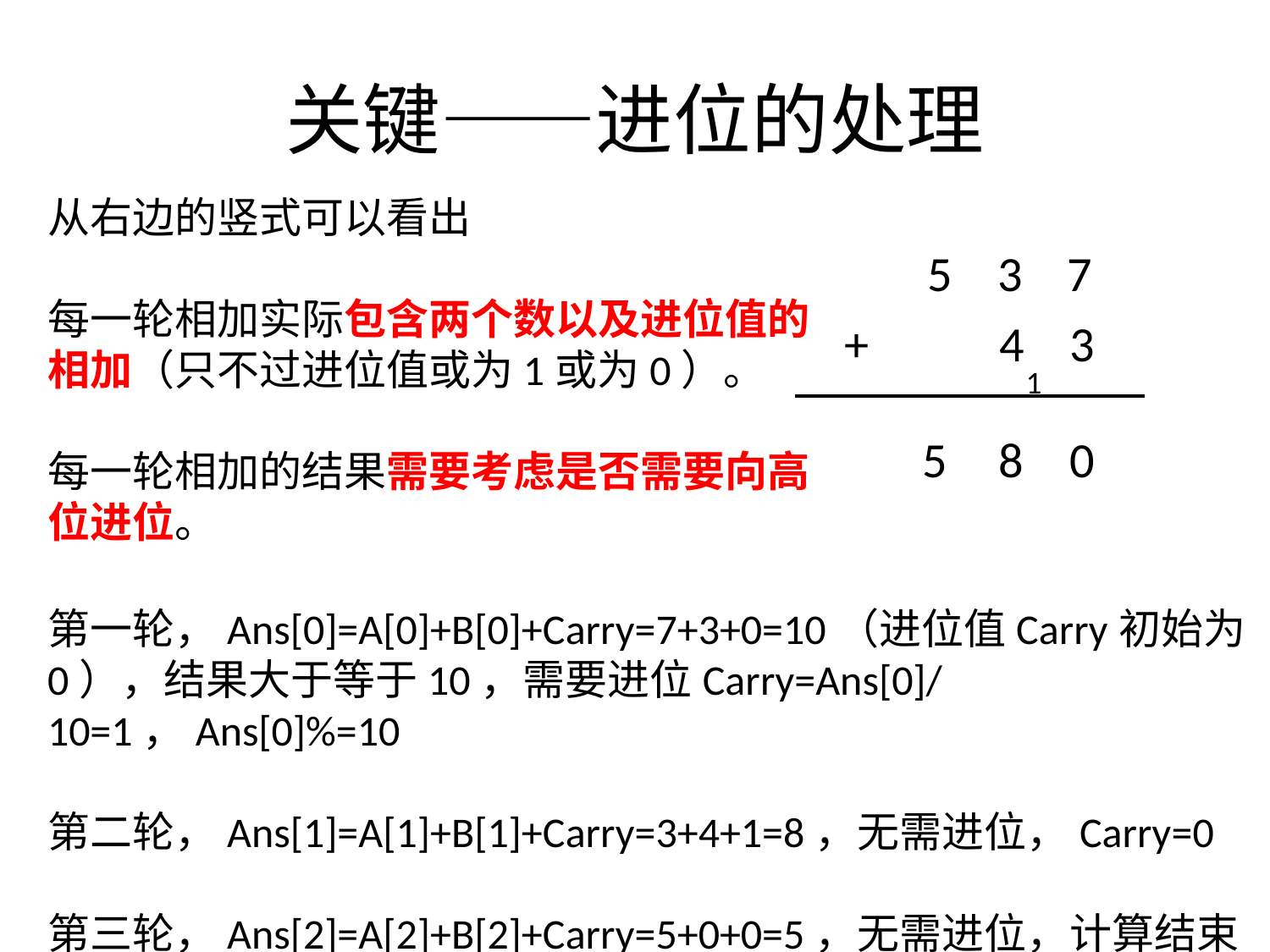

# 关键——进位的处理
从右边的竖式可以看出

每一轮相加实际包含两个数以及进位值的相加（只不过进位值或为1或为0）。

每一轮相加的结果需要考虑是否需要向高位进位。

5
3
7
+
4
3
1
5
8
0
第一轮，Ans[0]=A[0]+B[0]+Carry=7+3+0=10（进位值Carry初始为0），结果大于等于10，需要进位Carry=Ans[0]/10=1，Ans[0]%=10

第二轮，Ans[1]=A[1]+B[1]+Carry=3+4+1=8，无需进位，Carry=0

第三轮，Ans[2]=A[2]+B[2]+Carry=5+0+0=5，无需进位，计算结束